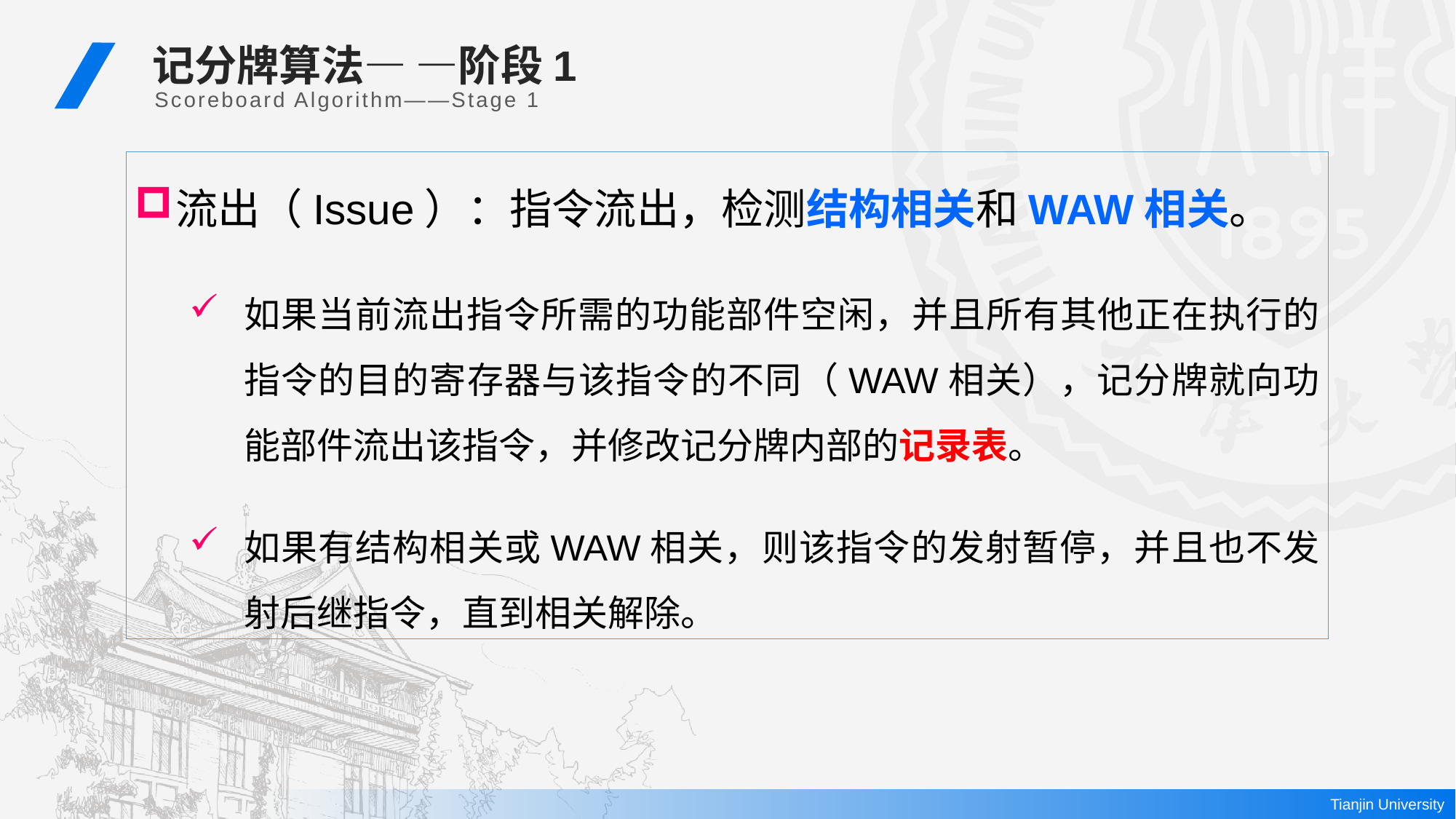

记分牌算法— —阶段1
Scoreboard Algorithm——Stage 1
流出（Issue）：指令流出，检测结构相关和WAW相关。
如果当前流出指令所需的功能部件空闲，并且所有其他正在执行的指令的目的寄存器与该指令的不同（WAW相关），记分牌就向功能部件流出该指令，并修改记分牌内部的记录表。
如果有结构相关或WAW相关，则该指令的发射暂停，并且也不发射后继指令，直到相关解除。